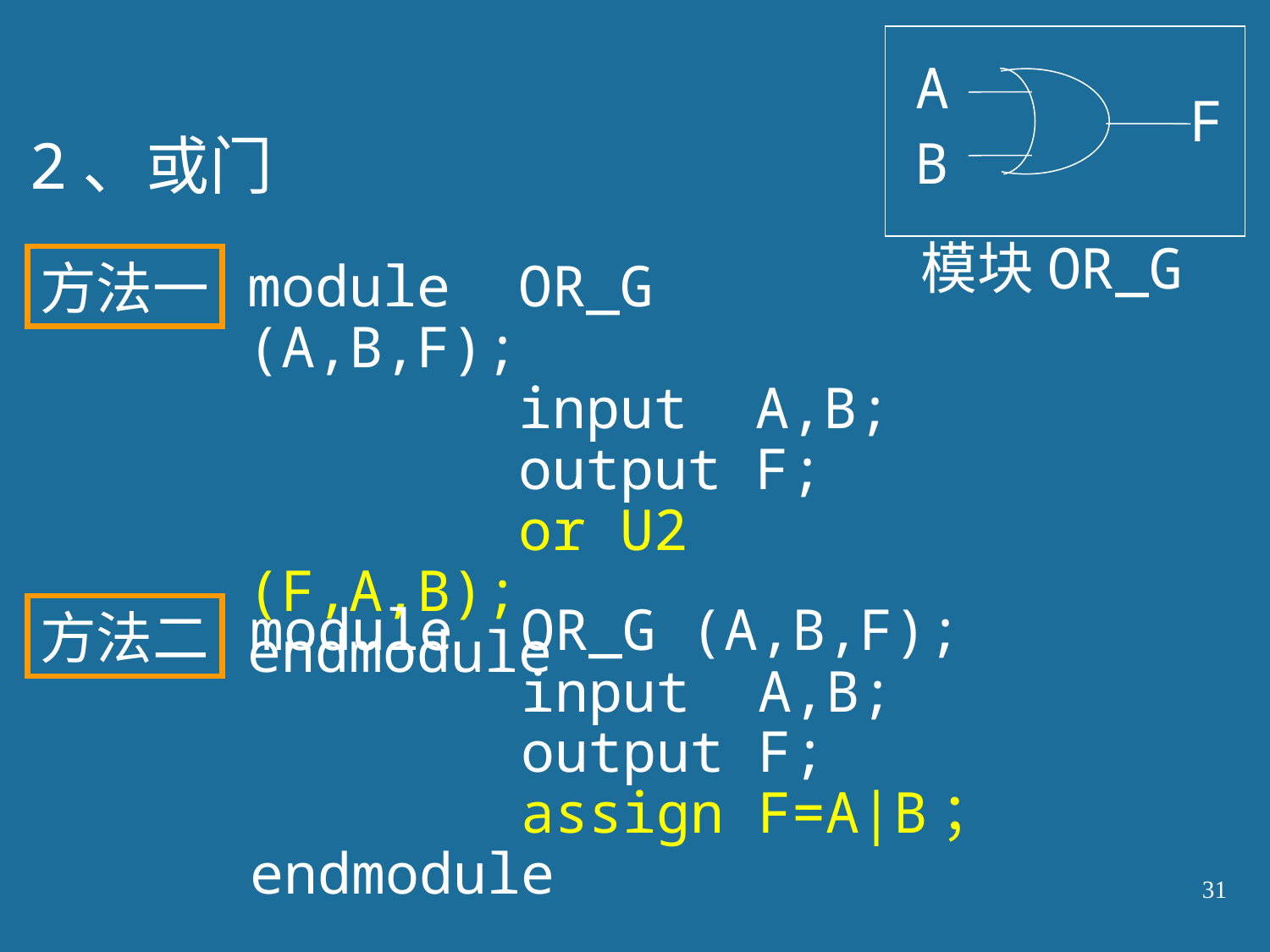

A
F

B

模块OR_G

2、或门
方法一
module  OR_G (A,B,F);
        input  A,B;
        output F;
        or U2 (F,A,B);
endmodule
方法二
module  OR_G (A,B,F);
        input  A,B;
        output F;
        assign F=A|B；
endmodule
31